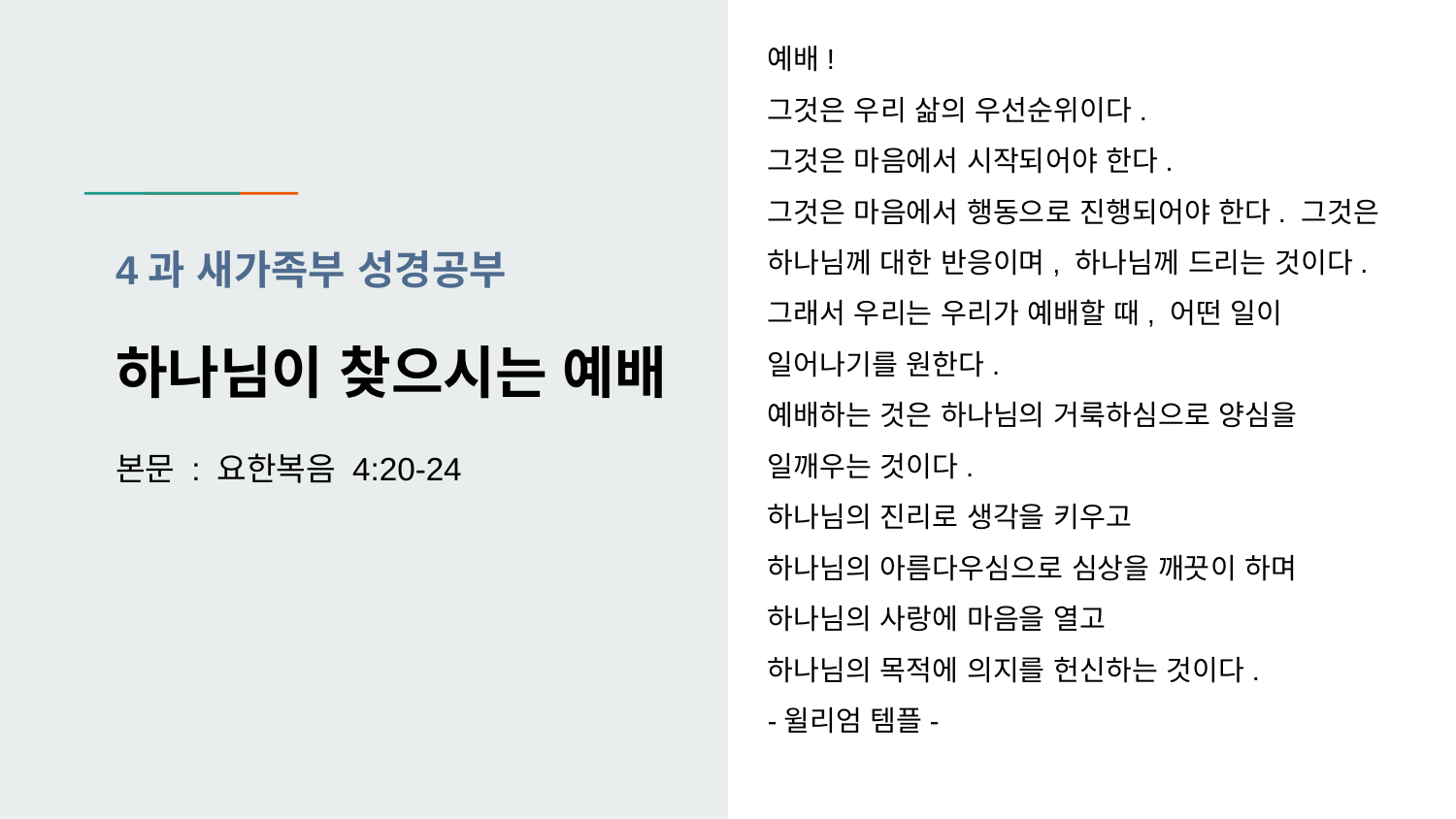

예배!
그것은 우리 삶의 우선순위이다.
그것은 마음에서 시작되어야 한다.
그것은 마음에서 행동으로 진행되어야 한다. 그것은 하나님께 대한 반응이며, 하나님께 드리는 것이다.
그래서 우리는 우리가 예배할 때, 어떤 일이 일어나기를 원한다.
예배하는 것은 하나님의 거룩하심으로 양심을 일깨우는 것이다.
하나님의 진리로 생각을 키우고
하나님의 아름다우심으로 심상을 깨끗이 하며
하나님의 사랑에 마음을 열고
하나님의 목적에 의지를 헌신하는 것이다.
-윌리엄 템플-

4과 새가족부 성경공부

하나님이 찾으시는 예배

본문 : 요한복음 4:20-24